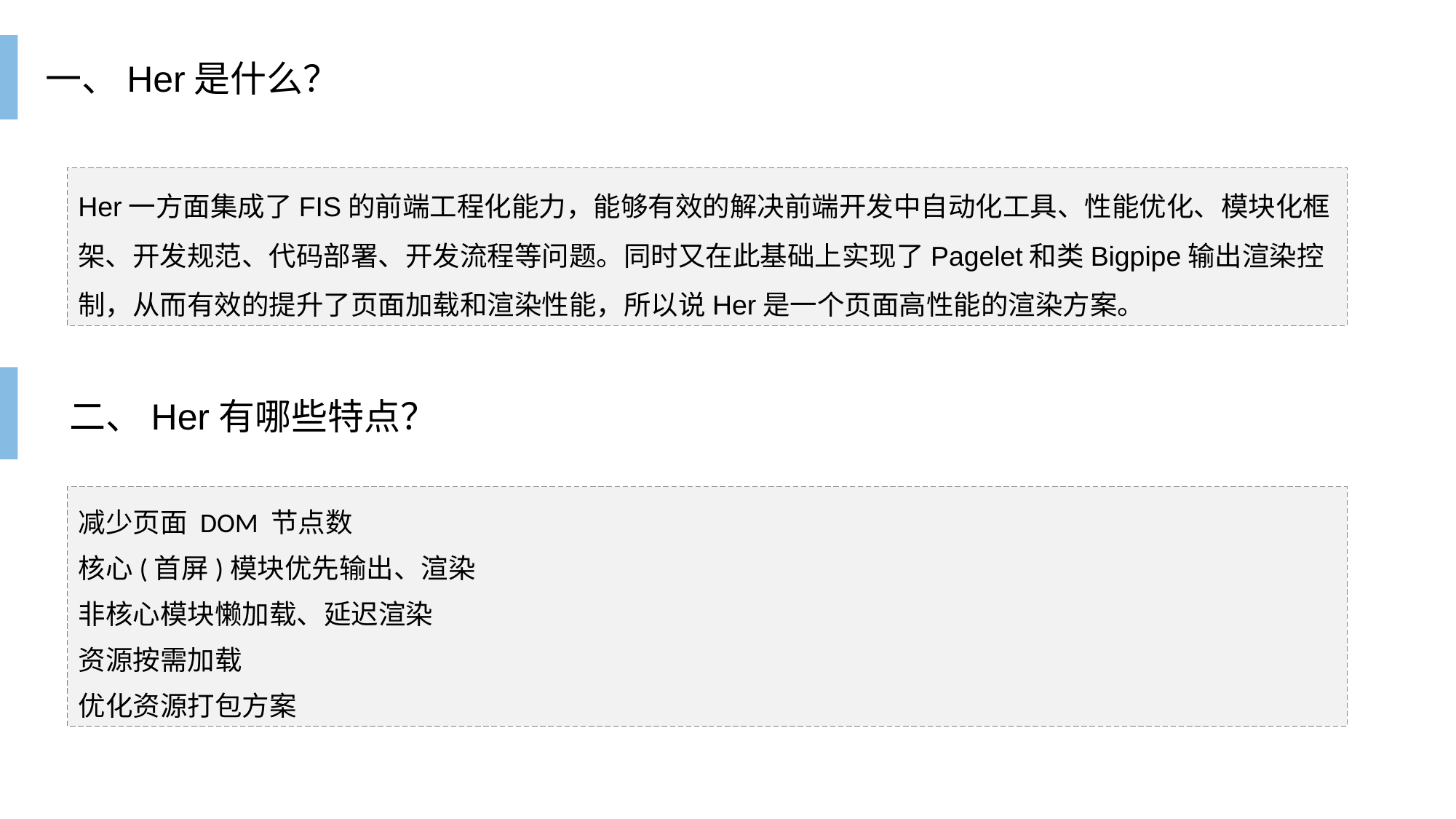

一、Her是什么？
Her一方面集成了FIS的前端工程化能力，能够有效的解决前端开发中自动化工具、性能优化、模块化框架、开发规范、代码部署、开发流程等问题。同时又在此基础上实现了Pagelet和类Bigpipe输出渲染控制，从而有效的提升了页面加载和渲染性能，所以说Her是一个页面高性能的渲染方案。

 二、Her有哪些特点？
减少页面 DOM 节点数
核心(首屏)模块优先输出、渲染
非核心模块懒加载、延迟渲染
资源按需加载
优化资源打包方案